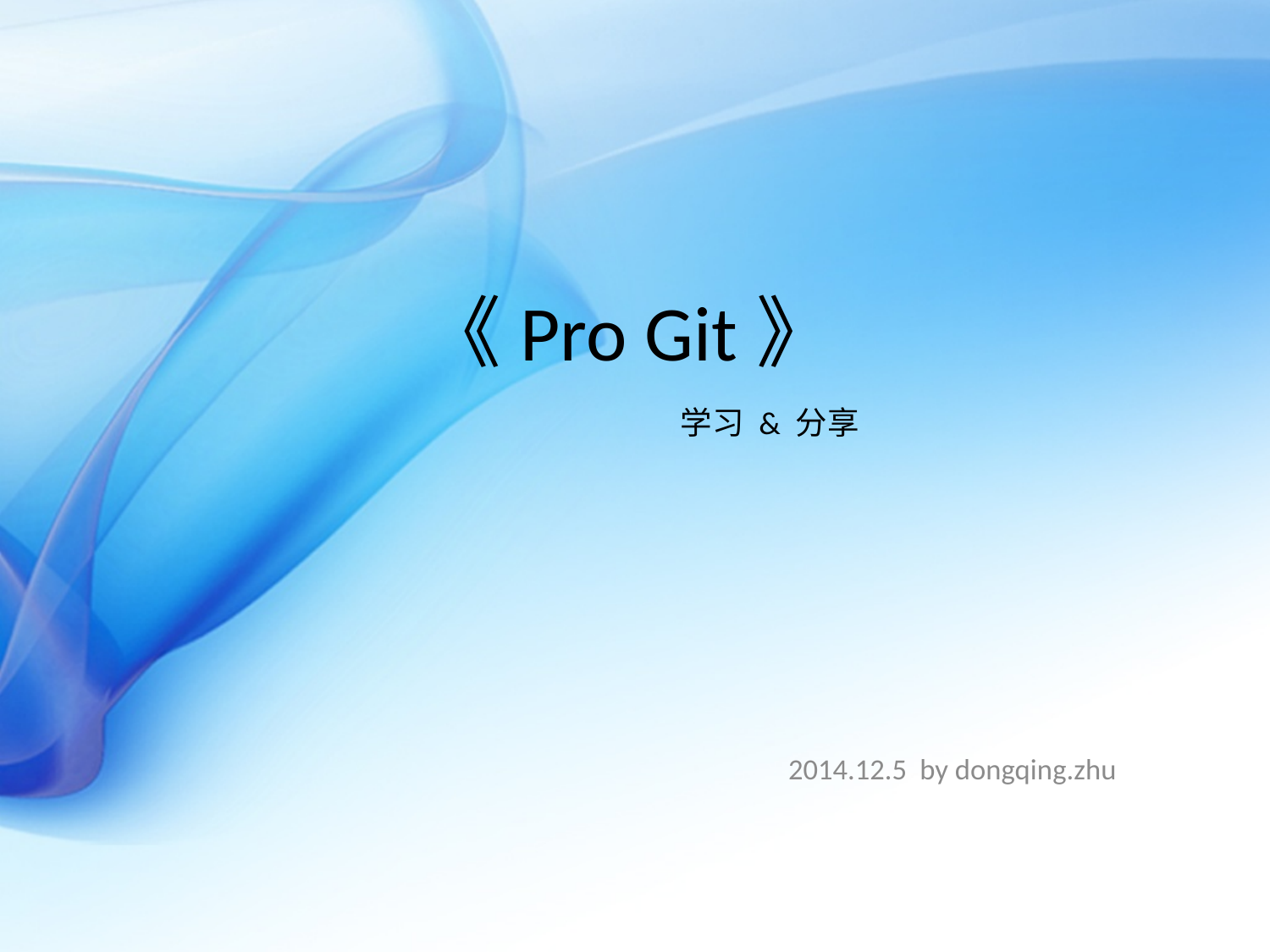

# 《Pro Git》
学习 & 分享
                       2014.12.5  by dongqing.zhu